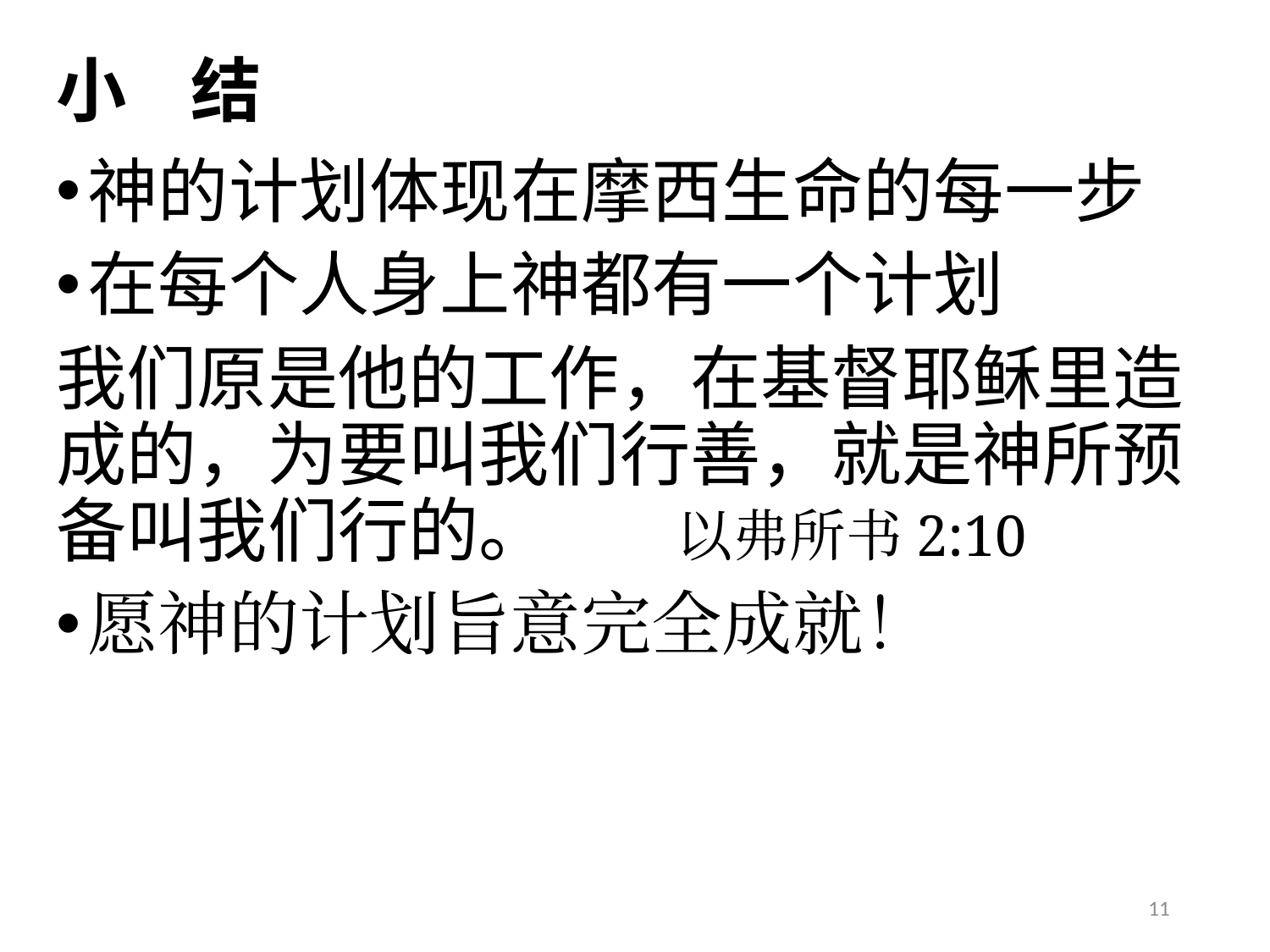

# 小    结
神的计划体现在摩西生命的每一步
在每个人身上神都有一个计划
我们原是他的工作，在基督耶稣里造成的，为要叫我们行善，就是神所预备叫我们行的。        以弗所书2:10
愿神的计划旨意完全成就！

11